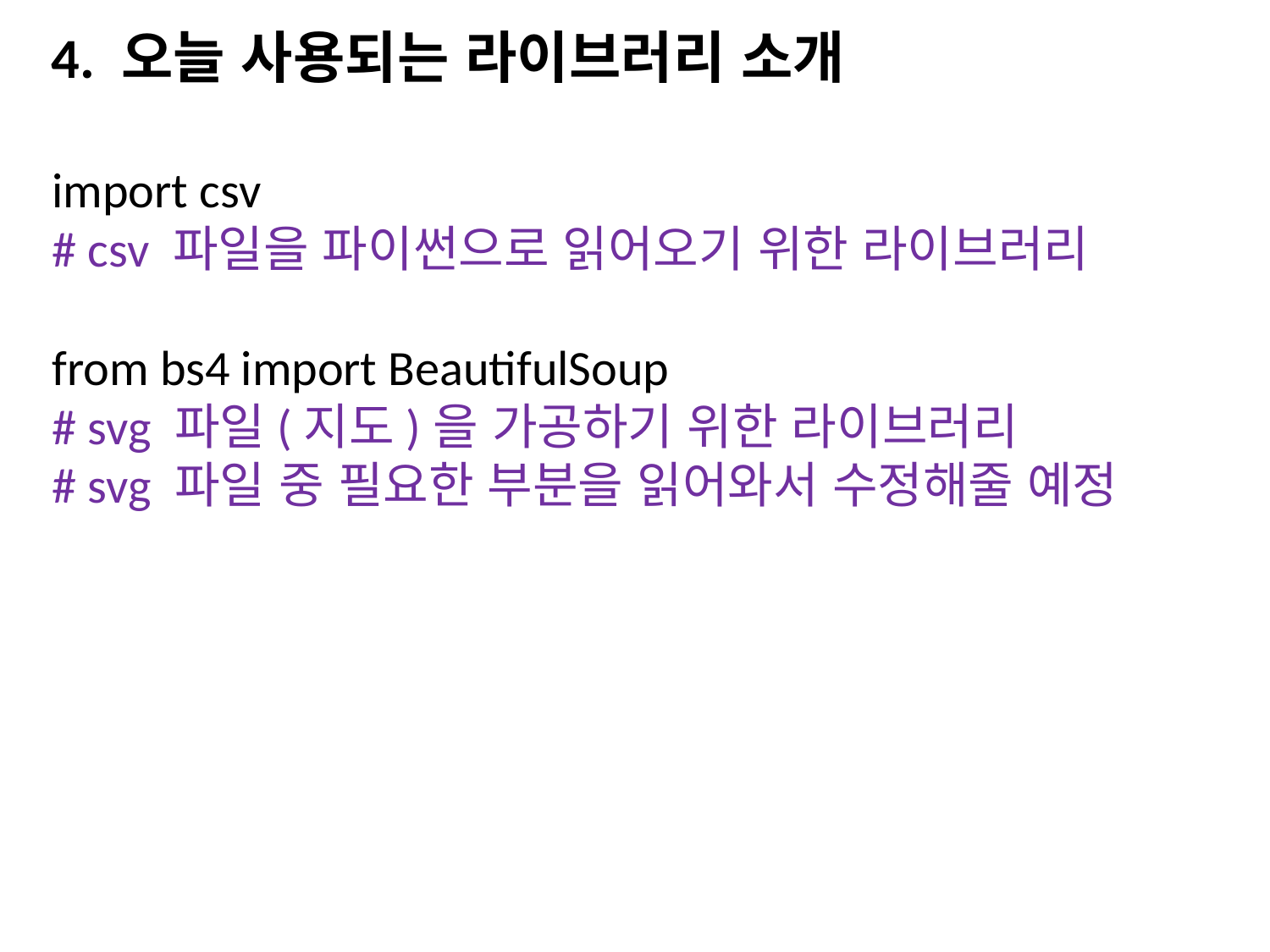

4. 오늘 사용되는 라이브러리 소개
import csv
# csv 파일을 파이썬으로 읽어오기 위한 라이브러리

from bs4 import BeautifulSoup
# svg 파일(지도)을 가공하기 위한 라이브러리
# svg 파일 중 필요한 부분을 읽어와서 수정해줄 예정